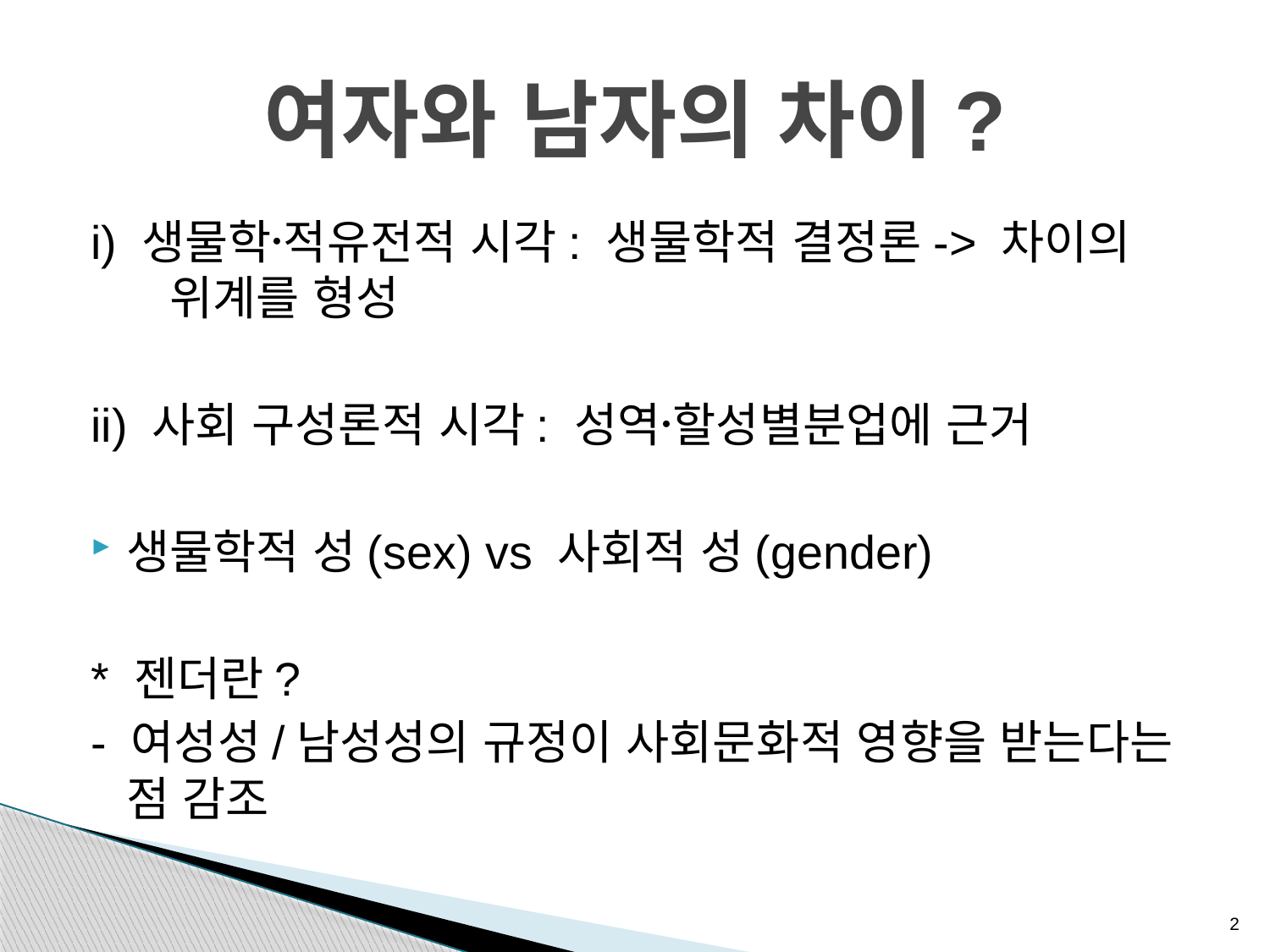

# 여자와 남자의 차이?
i) 생물학적〮유전적 시각: 생물학적 결정론-> 차이의 위계를 형성

ii) 사회 구성론적 시각: 성역할〮성별분업에 근거

생물학적 성(sex) vs 사회적 성(gender)

* 젠더란?
- 여성성/남성성의 규정이 사회문화적 영향을 받는다는 점 감조

2